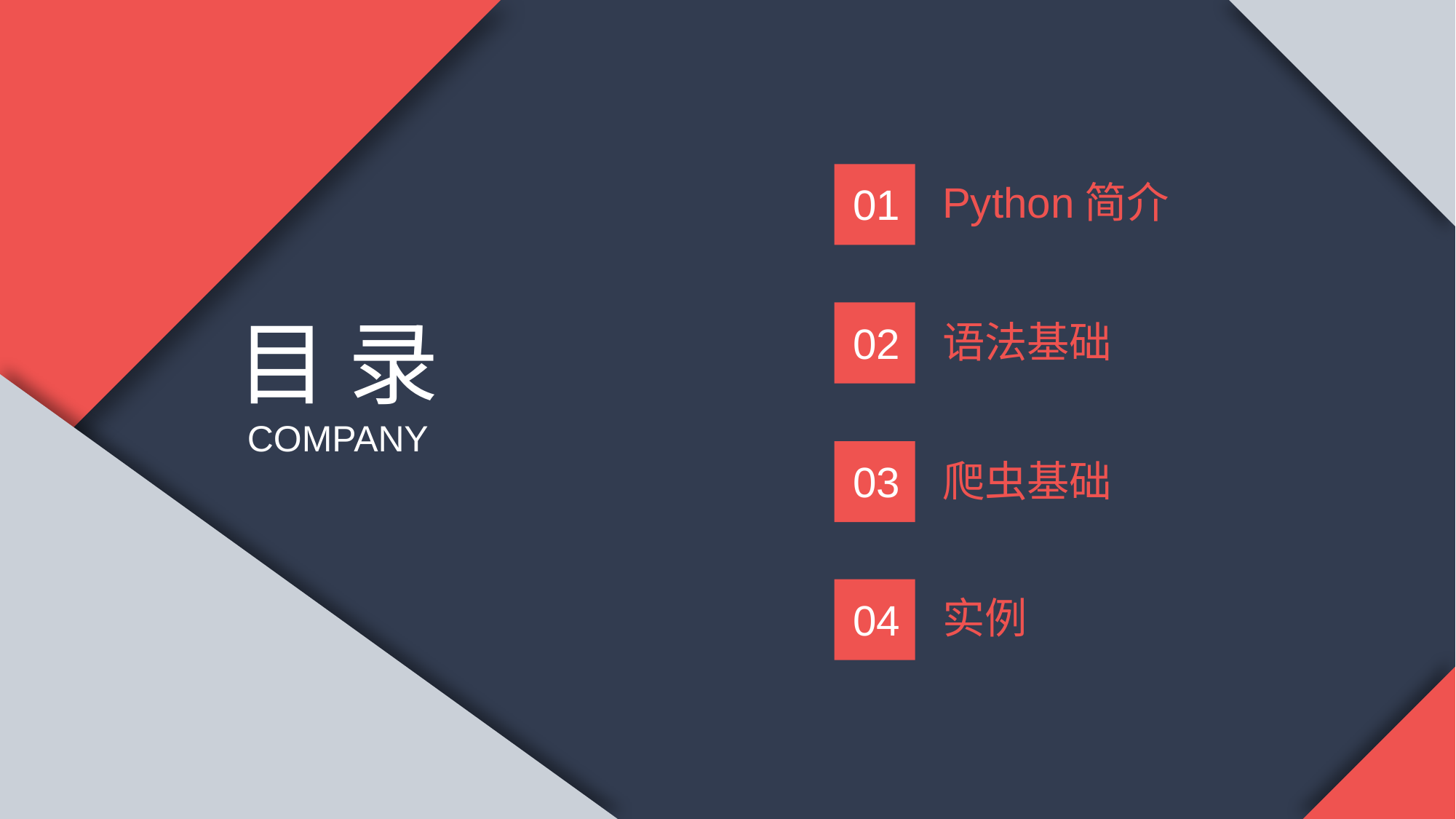

Python简介
01

目 录
COMPANY

语法基础
02

爬虫基础
03

实例
04